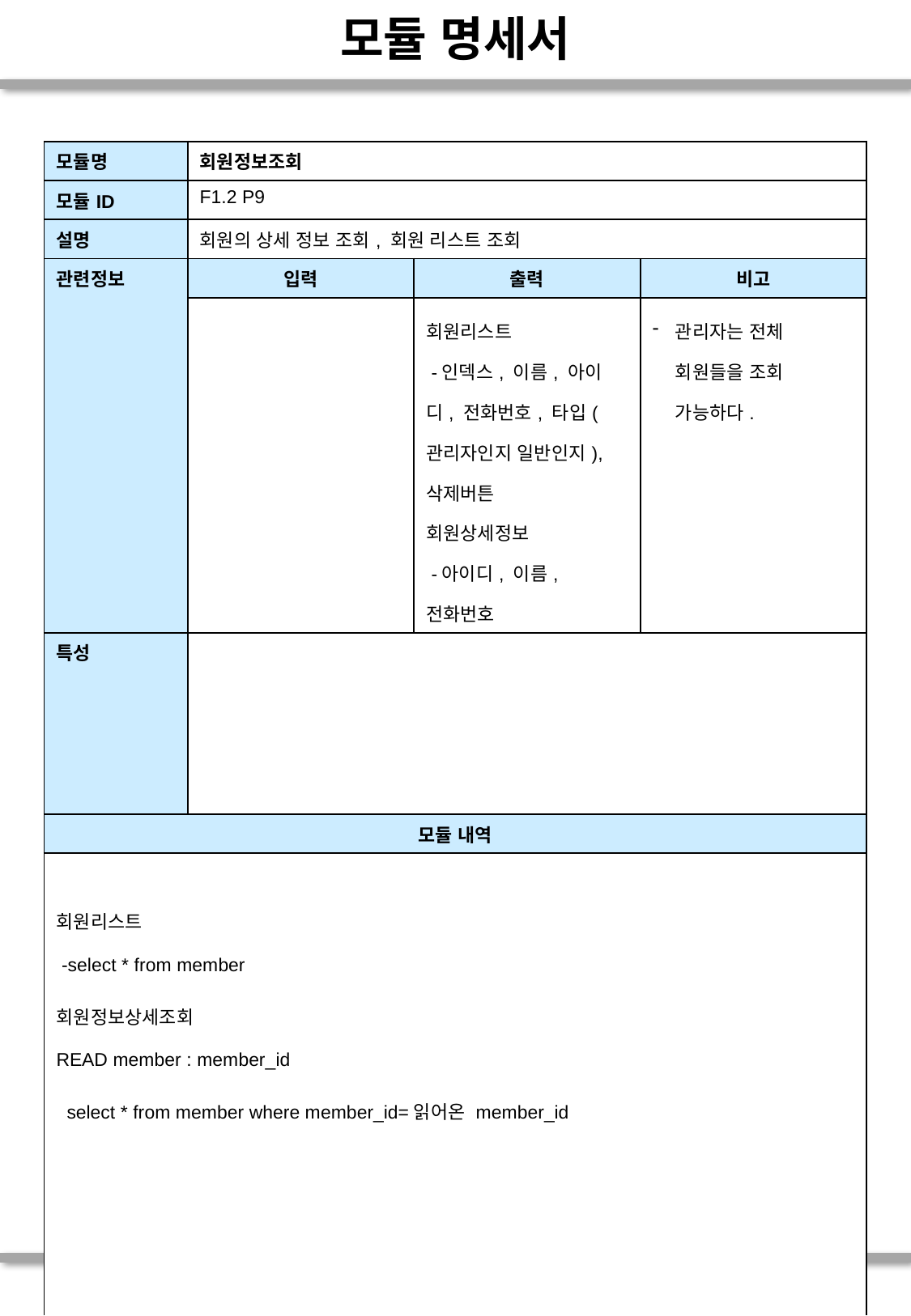

# 모듈 명세서
| 모듈명 | 회원정보조회 |  |  |
| --- | --- | --- | --- |
| 모듈ID | F1.2 P9 |  |  |
| 설명 | 회원의 상세 정보 조회, 회원 리스트 조회 |  |  |
| 관련정보 | 입력 | 출력 | 비고 |
|  |  | 회원리스트 -인덱스, 이름, 아이디, 전화번호, 타입(관리자인지 일반인지), 삭제버튼 회원상세정보 -아이디, 이름, 전화번호 | 관리자는 전체 회원들을 조회 가능하다. |
| 특성 |  |  |  |
| 모듈 내역 |  |  |  |
| 회원리스트 -select \* from member 회원정보상세조회 READ member : member\_id select \* from member where member\_id=읽어온 member\_id |  |  |  |